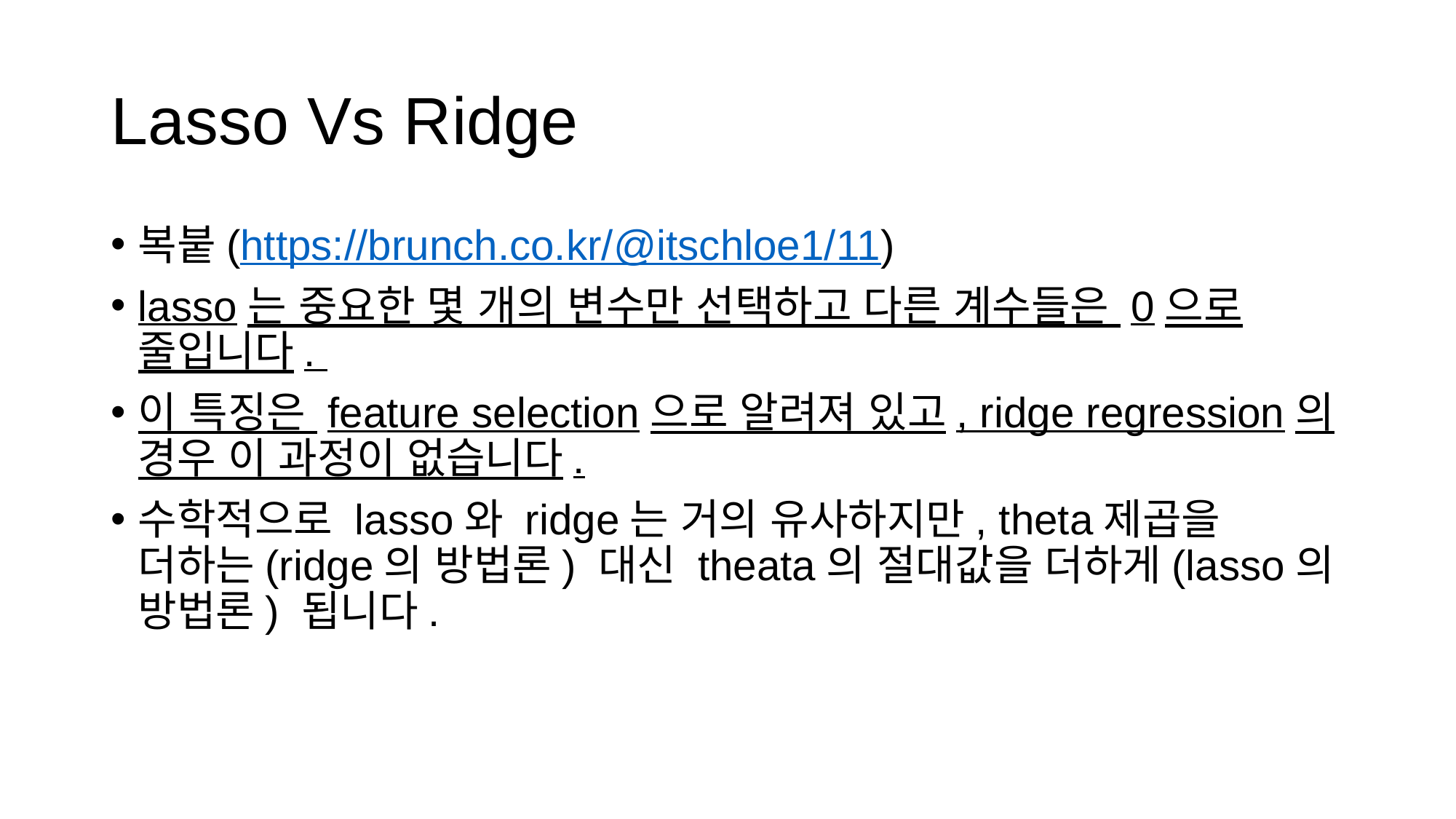

# Lasso Vs Ridge
복붙(https://brunch.co.kr/@itschloe1/11)
lasso는 중요한 몇 개의 변수만 선택하고 다른 계수들은 0으로 줄입니다.
이 특징은 feature selection으로 알려져 있고, ridge regression의 경우 이 과정이 없습니다.
수학적으로 lasso와 ridge는 거의 유사하지만, theta제곱을 더하는(ridge의 방법론) 대신 theata의 절대값을 더하게(lasso의 방법론) 됩니다.